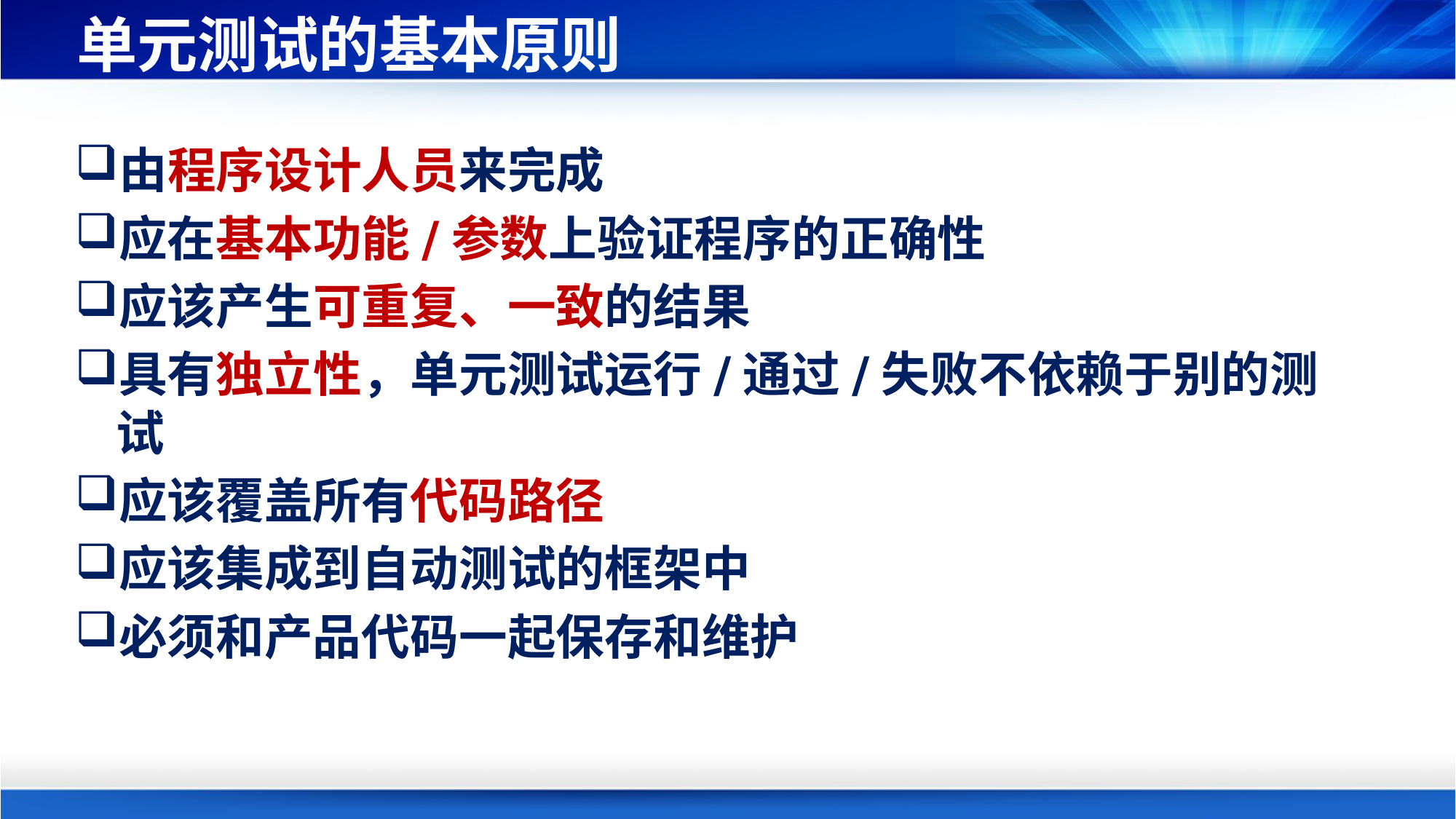

# 单元测试的基本原则
由程序设计人员来完成
应在基本功能/参数上验证程序的正确性
应该产生可重复、一致的结果
具有独立性，单元测试运行/通过/失败不依赖于别的测试
应该覆盖所有代码路径
应该集成到自动测试的框架中
必须和产品代码一起保存和维护